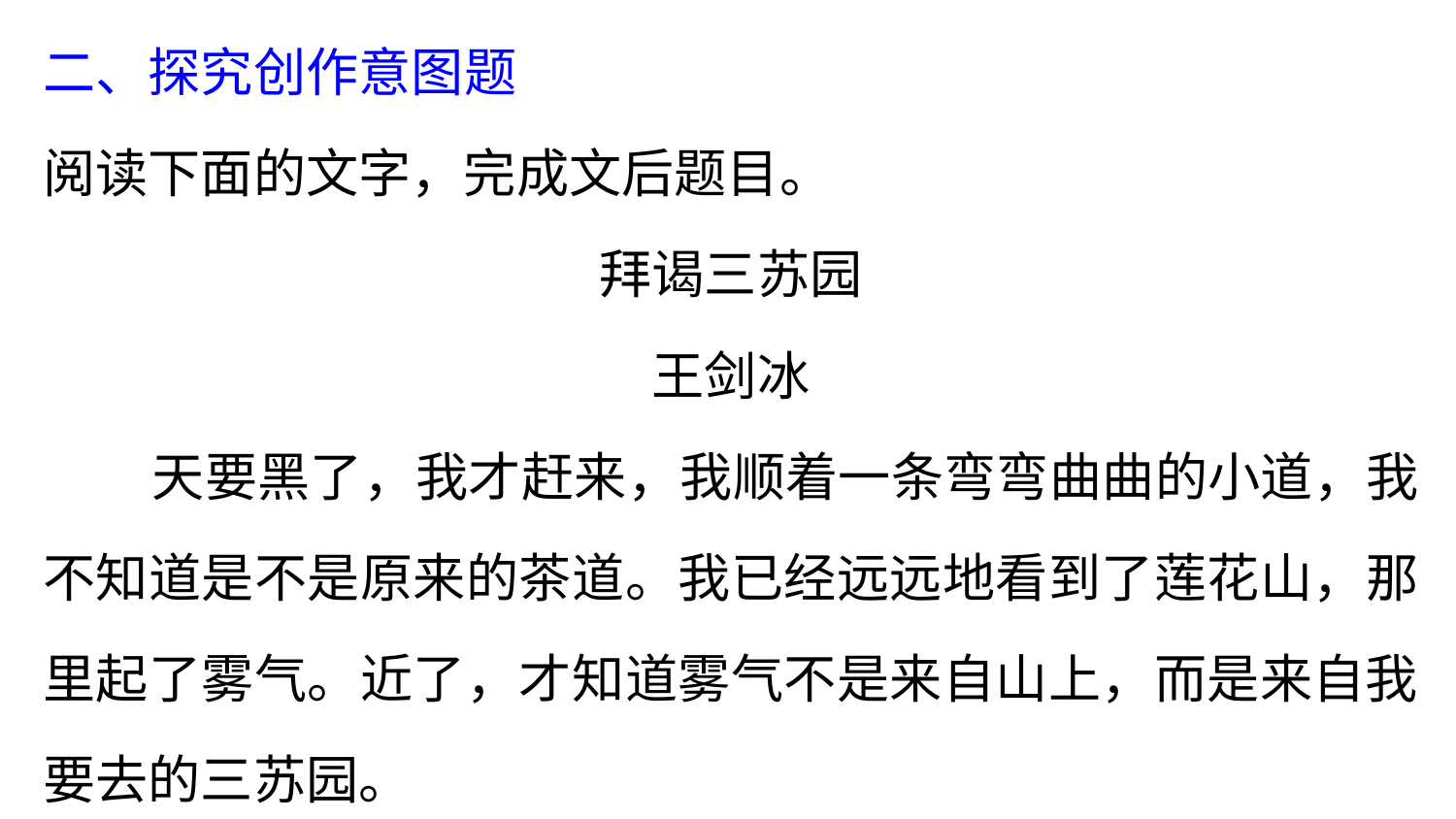

二、探究创作意图题
阅读下面的文字，完成文后题目。
拜谒三苏园
王剑冰
        天要黑了，我才赶来，我顺着一条弯弯曲曲的小道，我不知道是不是原来的茶道。我已经远远地看到了莲花山，那里起了雾气。近了，才知道雾气不是来自山上，而是来自我要去的三苏园。